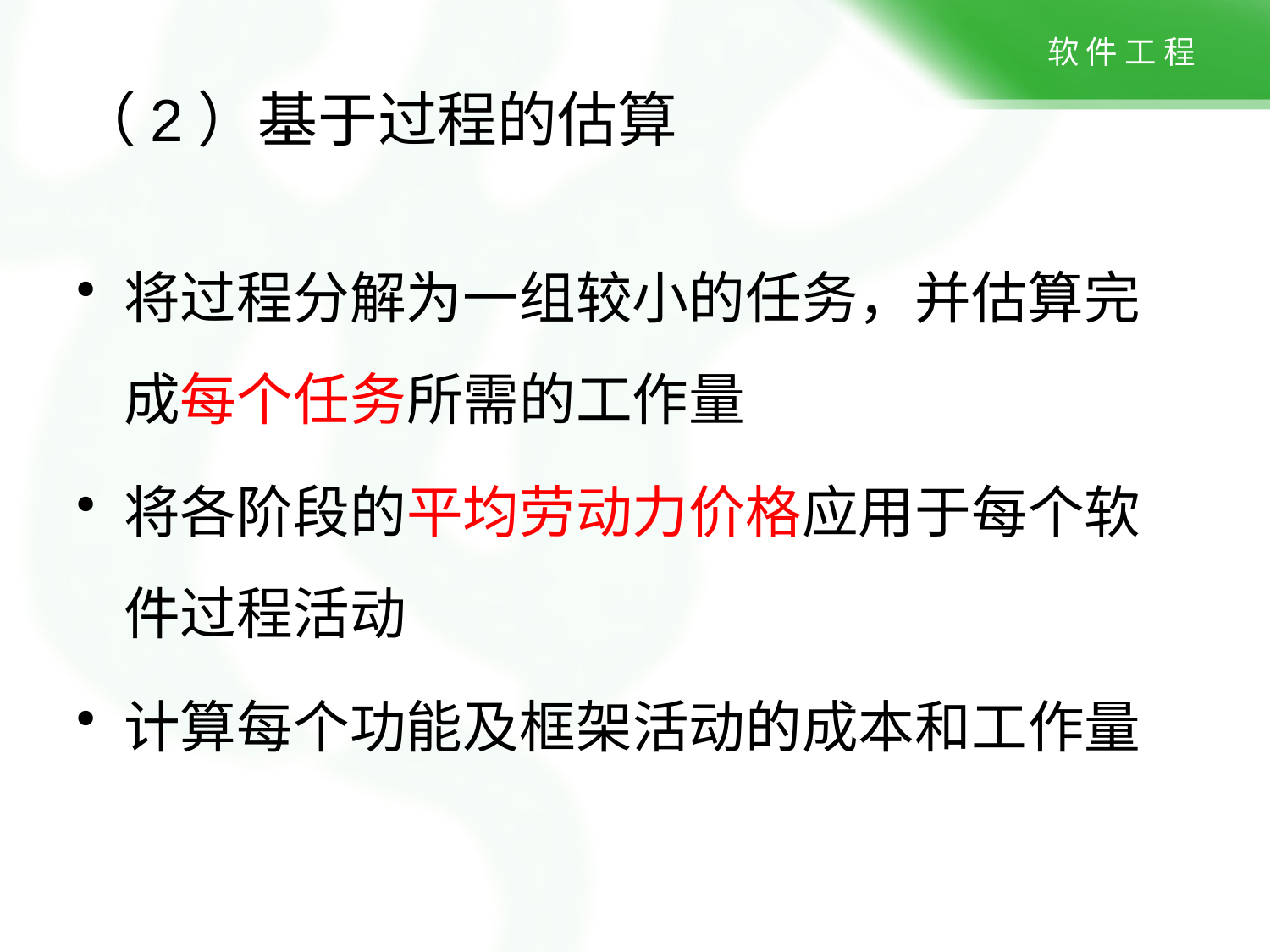

# （2）基于过程的估算
将过程分解为一组较小的任务，并估算完成每个任务所需的工作量
将各阶段的平均劳动力价格应用于每个软件过程活动
计算每个功能及框架活动的成本和工作量